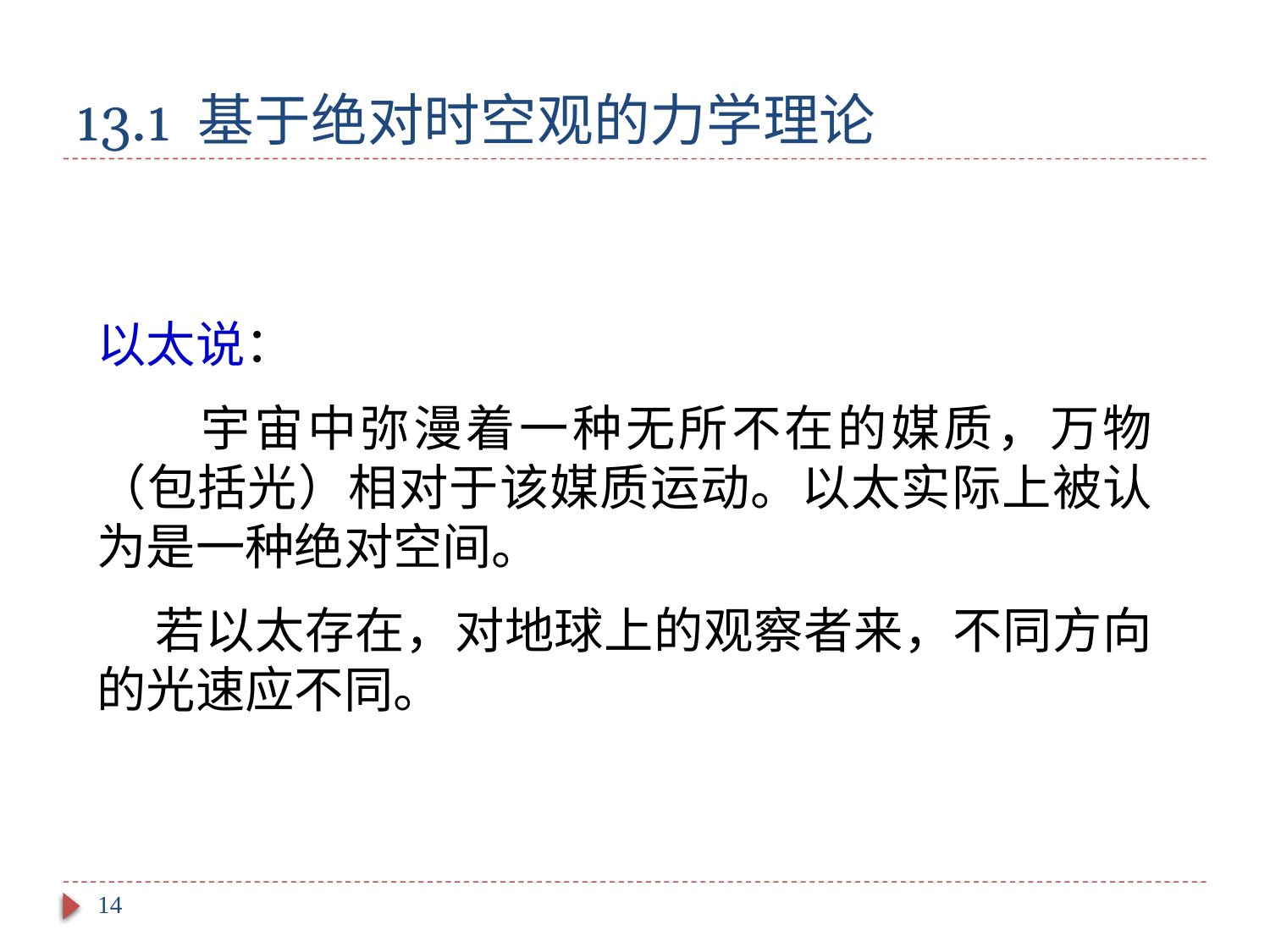

# 13.1 基于绝对时空观的力学理论
以太说：
      宇宙中弥漫着一种无所不在的媒质，万物（包括光）相对于该媒质运动。以太实际上被认为是一种绝对空间。
    若以太存在，对地球上的观察者来，不同方向的光速应不同。
14